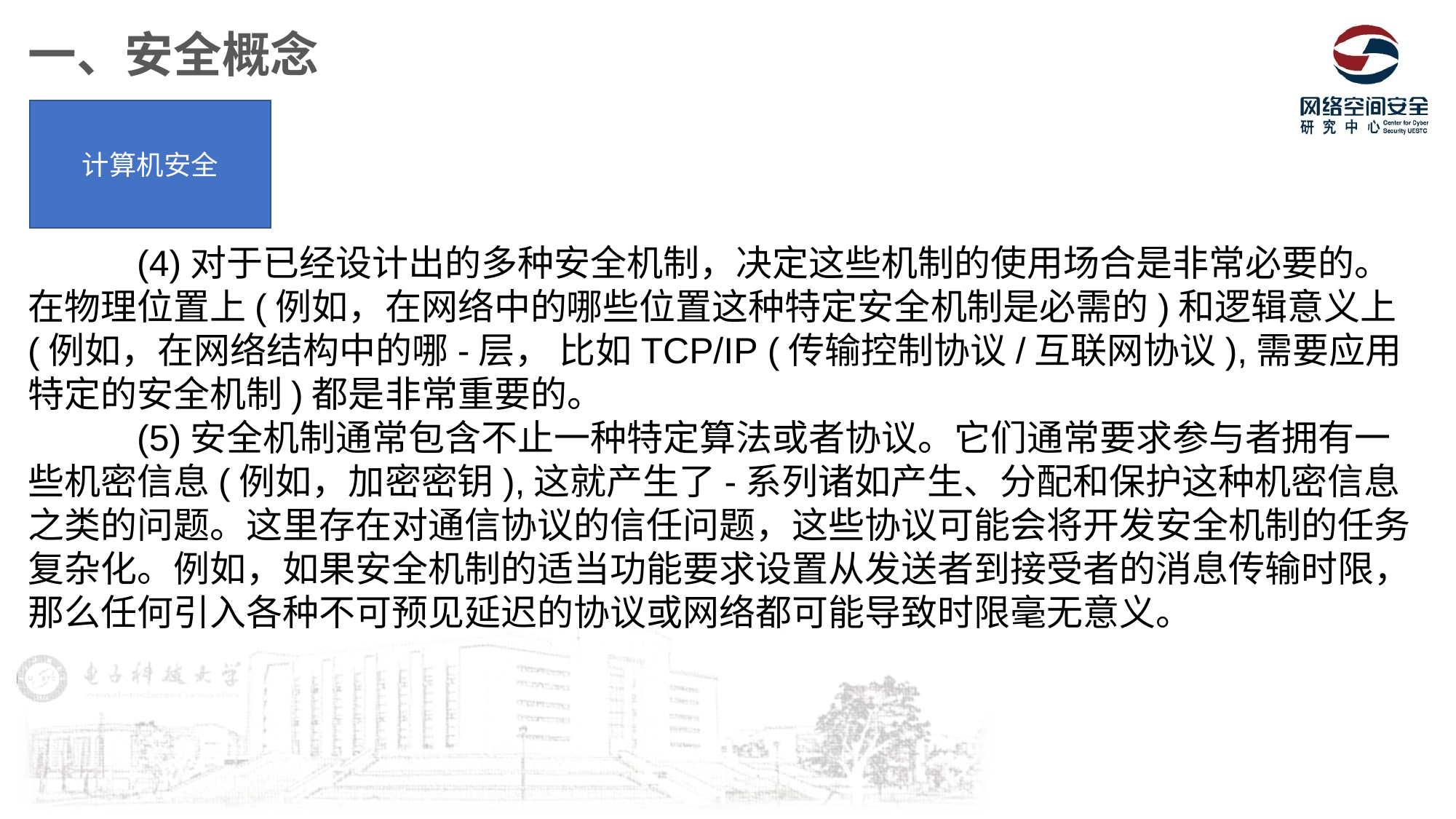

一、安全概念
计算机安全
	(4)对于已经设计出的多种安全机制，决定这些机制的使用场合是非常必要的。在物理位置上(例如，在网络中的哪些位置这种特定安全机制是必需的)和逻辑意义上(例如，在网络结构中的哪-层， 比如TCP/IP (传输控制协议/互联网协议),需要应用特定的安全机制)都是非常重要的。
	(5)安全机制通常包含不止一种特定算法或者协议。它们通常要求参与者拥有一些机密信息(例如，加密密钥),这就产生了-系列诸如产生、分配和保护这种机密信息之类的问题。这里存在对通信协议的信任问题，这些协议可能会将开发安全机制的任务复杂化。例如，如果安全机制的适当功能要求设置从发送者到接受者的消息传输时限，那么任何引入各种不可预见延迟的协议或网络都可能导致时限毫无意义。